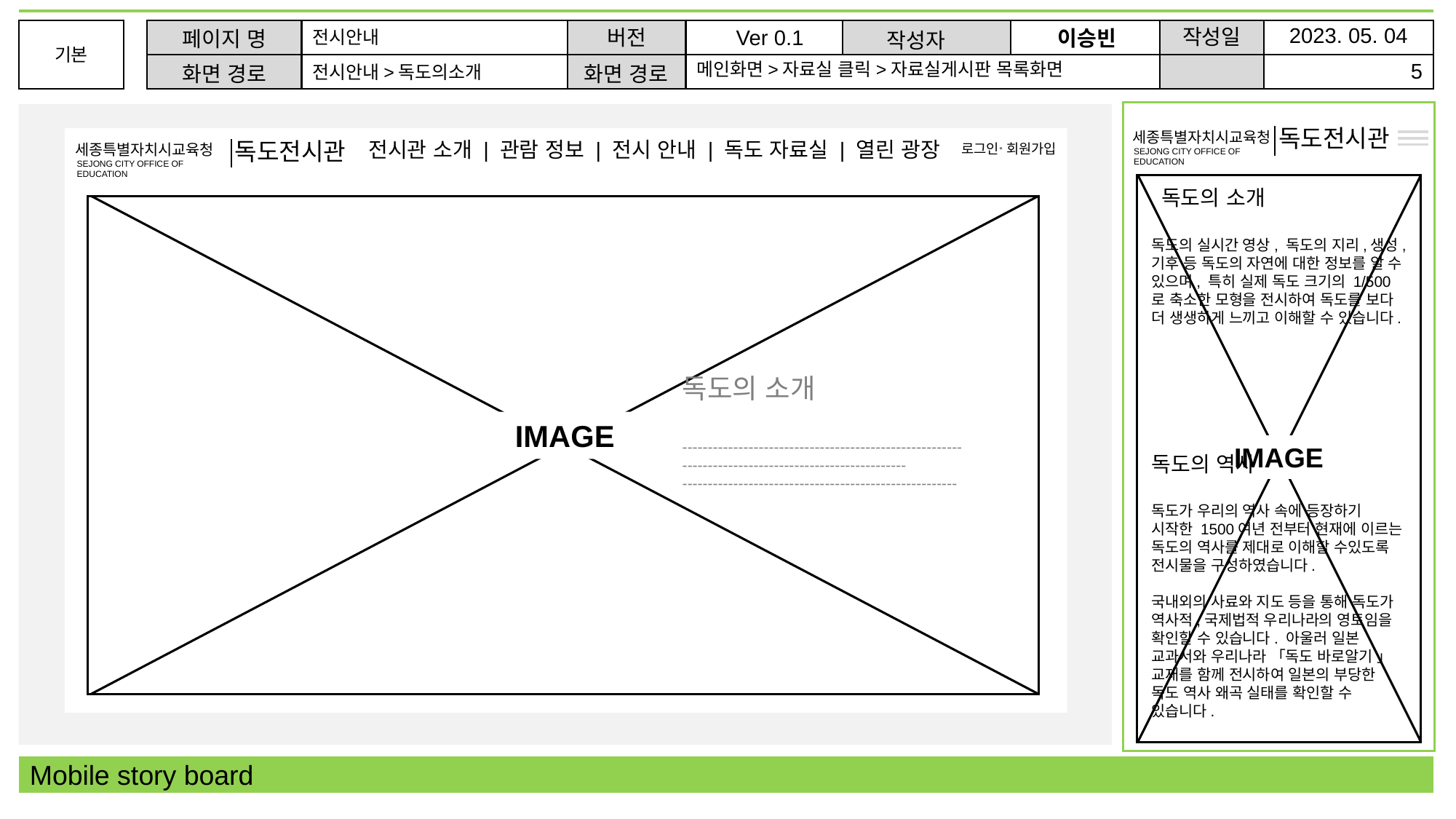

2023. 05. 04
작성일
Ver 0.1
버전
이승빈
페이지 명

기본

기본
전시안내
작성자
기본
5
메인화면>자료실 클릭>자료실게시판 목록화면
전시안내>독도의소개
화면 경로
화면 경로
기본
독도전시관
세종특별자치시교육청
SEJONG CITY OFFICE OF EDUCATION

IMAGE
 독도의 소개

독도의 실시간 영상, 독도의 지리,생성,기후 등 독도의 자연에 대한 정보를 알 수 있으며, 특히 실제 독도 크기의 1/500로 축소한 모형을 전시하여 독도를 보다 더 생생하게 느끼고 이해할 수 있습니다.

독도의 역사

독도가 우리의 역사 속에 등장하기 시작한 1500여년 전부터 현재에 이르는 독도의 역사를 제대로 이해할 수있도록 전시물을 구성하였습니다.

국내외의 사료와 지도 등을 통해 독도가 역사적,국제법적 우리나라의 영토임을 확인할 수 있습니다. 아울러 일본 교과서와 우리나라 「독도 바로알기 」 교재를 함께 전시하여 일본의 부당한 독도 역사 왜곡 실태를 확인할 수 있습니다.

기본
화면 설명
기본
독도전시관
전시관 소개 | 관람 정보 | 전시 안내 | 독도 자료실 | 열린 광장
세종특별자치시교육청
로그인  회원가입
●

SEJONG CITY OFFICE OF EDUCATION

1.  검색기능 사용
   가. 검색 조건 선택
   -클릭 시 드롭 다운 리스트 생성
     1) 기본값 ‘제목‘
     2) 선택항목
          -제목
          -내용
          -작성자
    나.검색창 검색어 입력
    다.검색버튼 클릭

    -검색조건과 검색어에 알맞은 결과가 존재하는 경우 해당 결과가 목록으로 표출

 2.  게시판 리스트에서 해당 게시물 선택 시
      해당 데이터의 상세화면으로 이동

 3.  관라자가 해당 게시글에 답변 완료 시 답
      변 여부란에 답변 완료 이미지 생성

 4.  사용자가 게시판 게시글을 클릭할 때마다
      조회수 데이터 증가

IMAGE
독도의 소개

-------------------------------------------------------
--------------------------------------------
------------------------------------------------------

Mobile story board